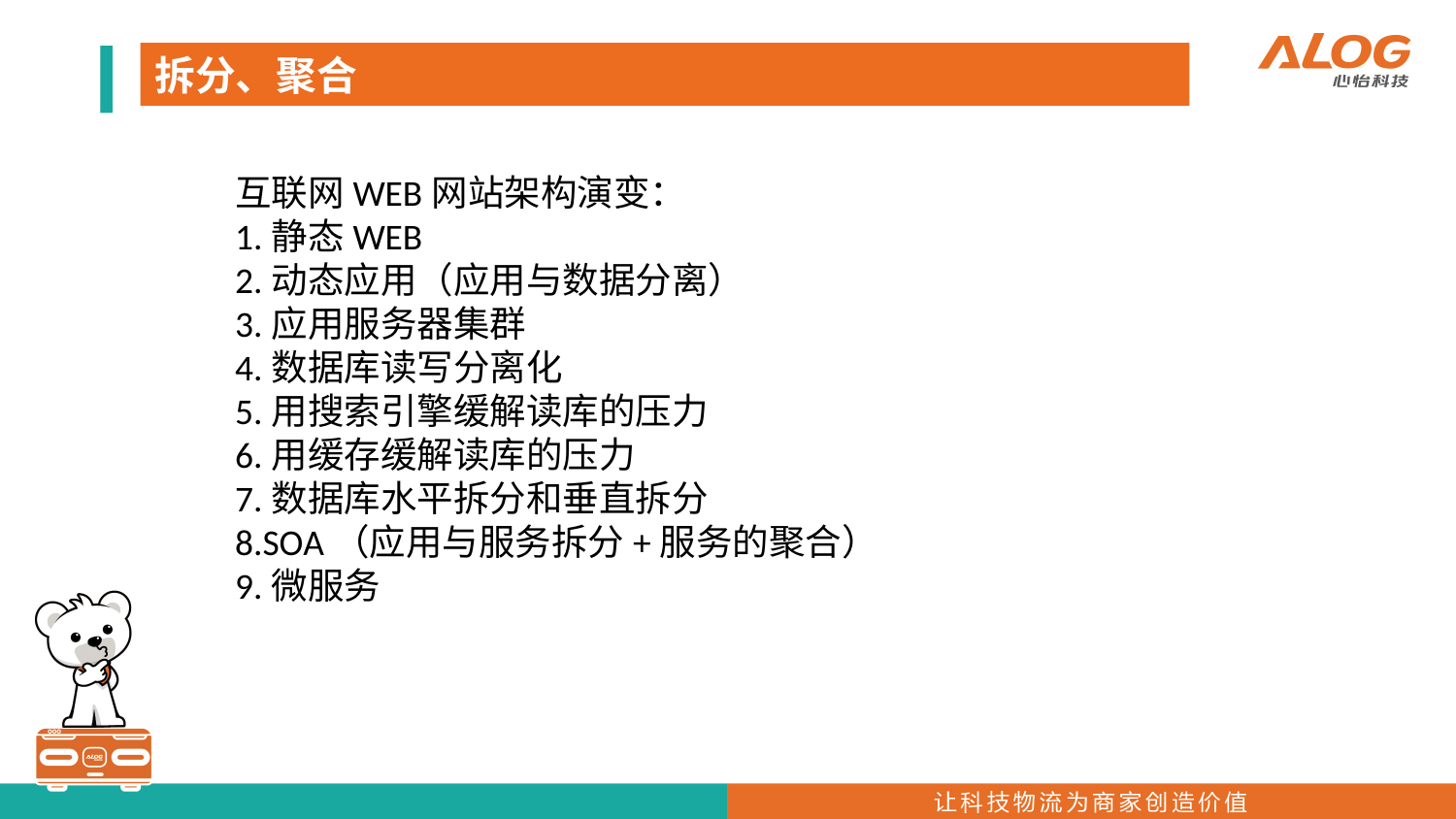

拆分、聚合
互联网WEB网站架构演变：
1.静态WEB
2.动态应用（应用与数据分离）
3.应用服务器集群
4.数据库读写分离化
5.用搜索引擎缓解读库的压力
6.用缓存缓解读库的压力
7.数据库水平拆分和垂直拆分
8.SOA（应用与服务拆分+服务的聚合）
9.微服务